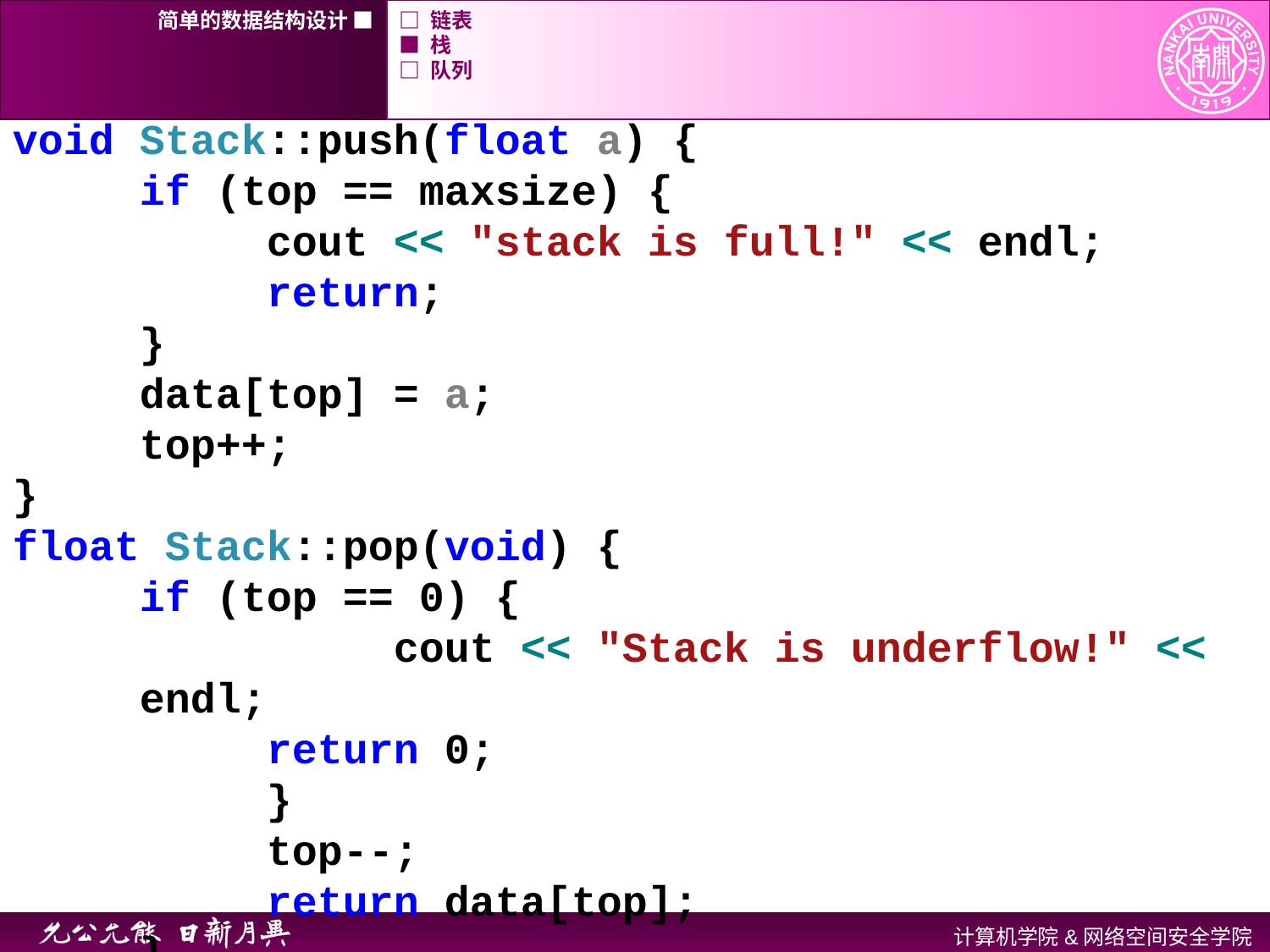

简单的数据结构设计 ■
□ 链表
■ 栈
□ 队列

void Stack::push(float a) {
	if (top == maxsize) {
		cout << "stack is full!" << endl;
		return;
	}
	data[top] = a;
	top++;
}
float Stack::pop(void) {
if (top == 0) {
		cout << "Stack is underflow!" << endl;
	return 0;
	}
	top--;
	return data[top];
}